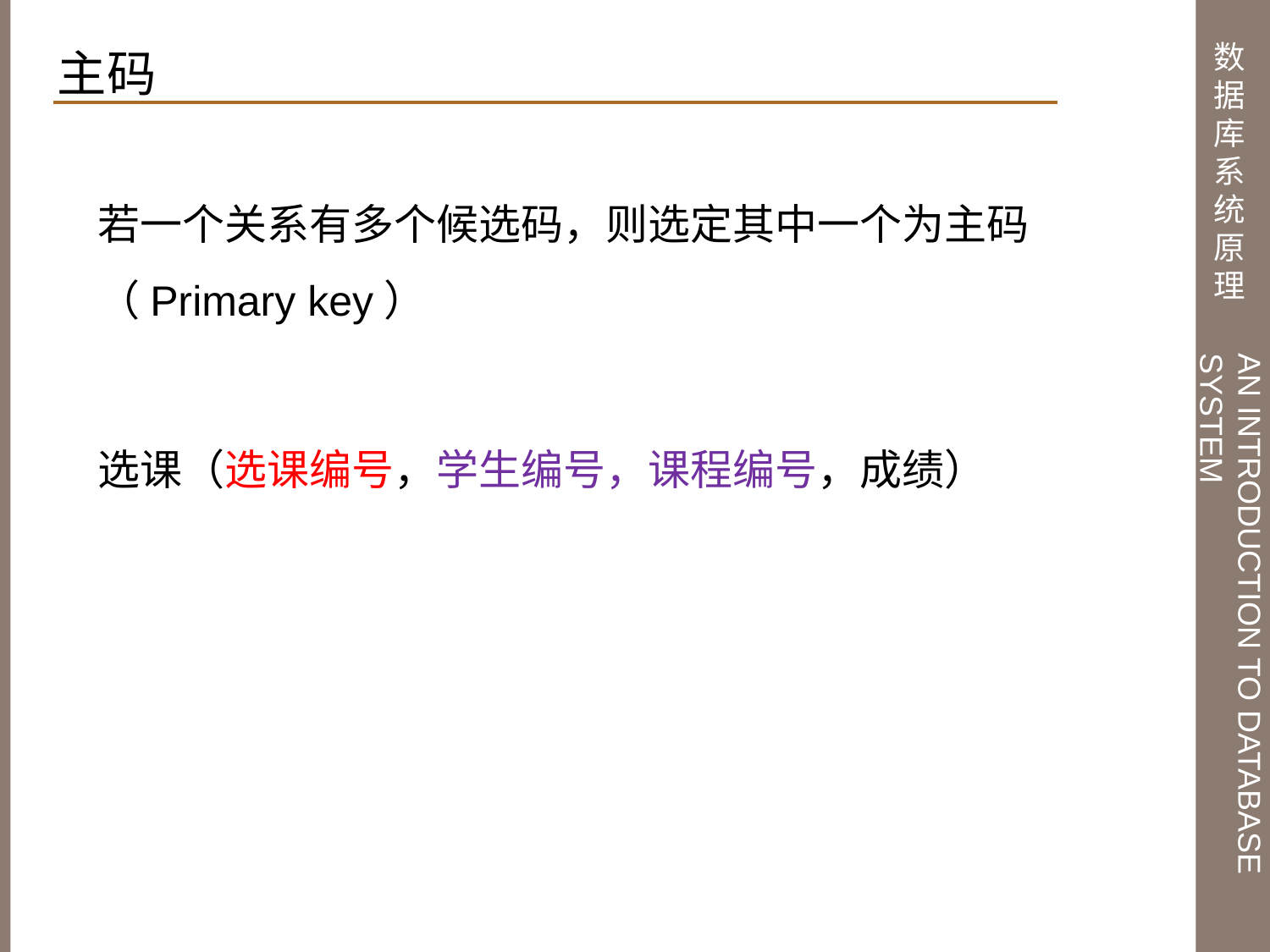

主码
若一个关系有多个候选码，则选定其中一个为主码（Primary key）

选课（选课编号，学生编号，课程编号，成绩）